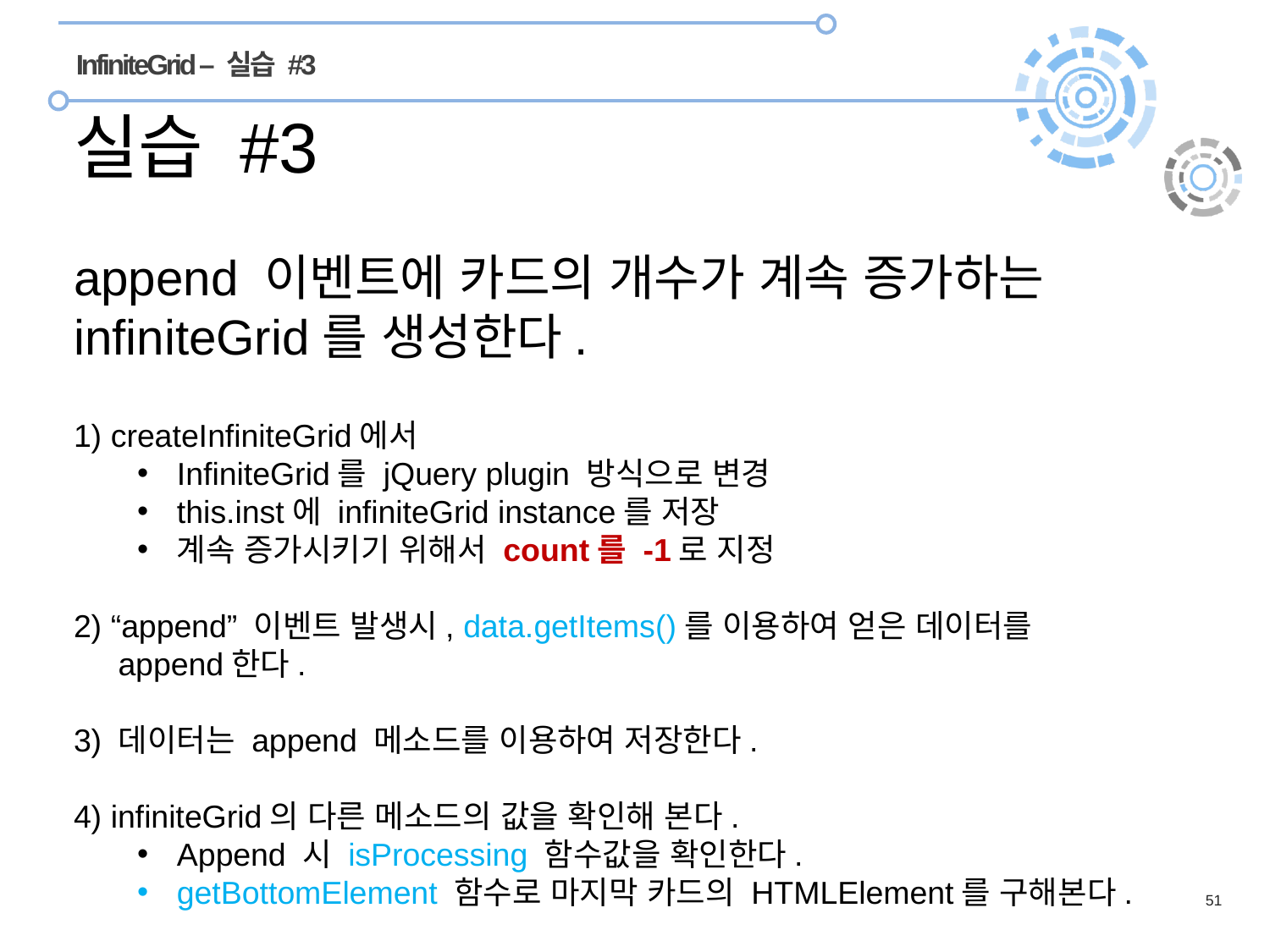

InfiniteGrid – 실습 #3
실습 #3

append 이벤트에 카드의 개수가 계속 증가하는 infiniteGrid를 생성한다.

1) createInfiniteGrid에서
InfiniteGrid를 jQuery plugin 방식으로 변경
this.inst에 infiniteGrid instance를 저장
계속 증가시키기 위해서 count를 -1로 지정

2) “append” 이벤트 발생시, data.getItems()를 이용하여 얻은 데이터를
     append한다.

3) 데이터는 append 메소드를 이용하여 저장한다.

4) infiniteGrid의 다른 메소드의 값을 확인해 본다.
Append 시 isProcessing 함수값을 확인한다.
getBottomElement 함수로 마지막 카드의 HTMLElement를 구해본다.